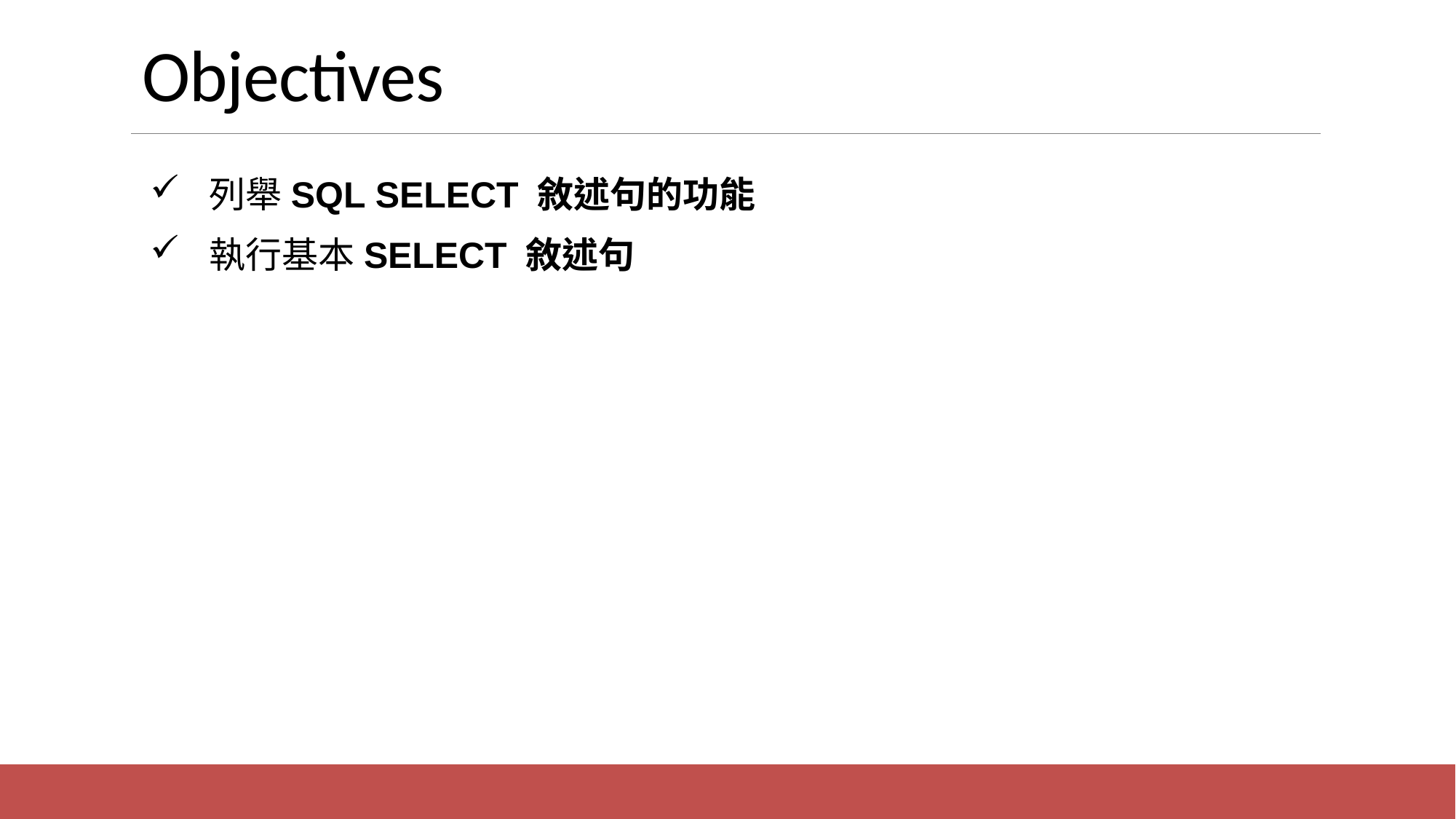

# Objectives
列舉SQL SELECT 敘述句的功能
執行基本SELECT 敘述句